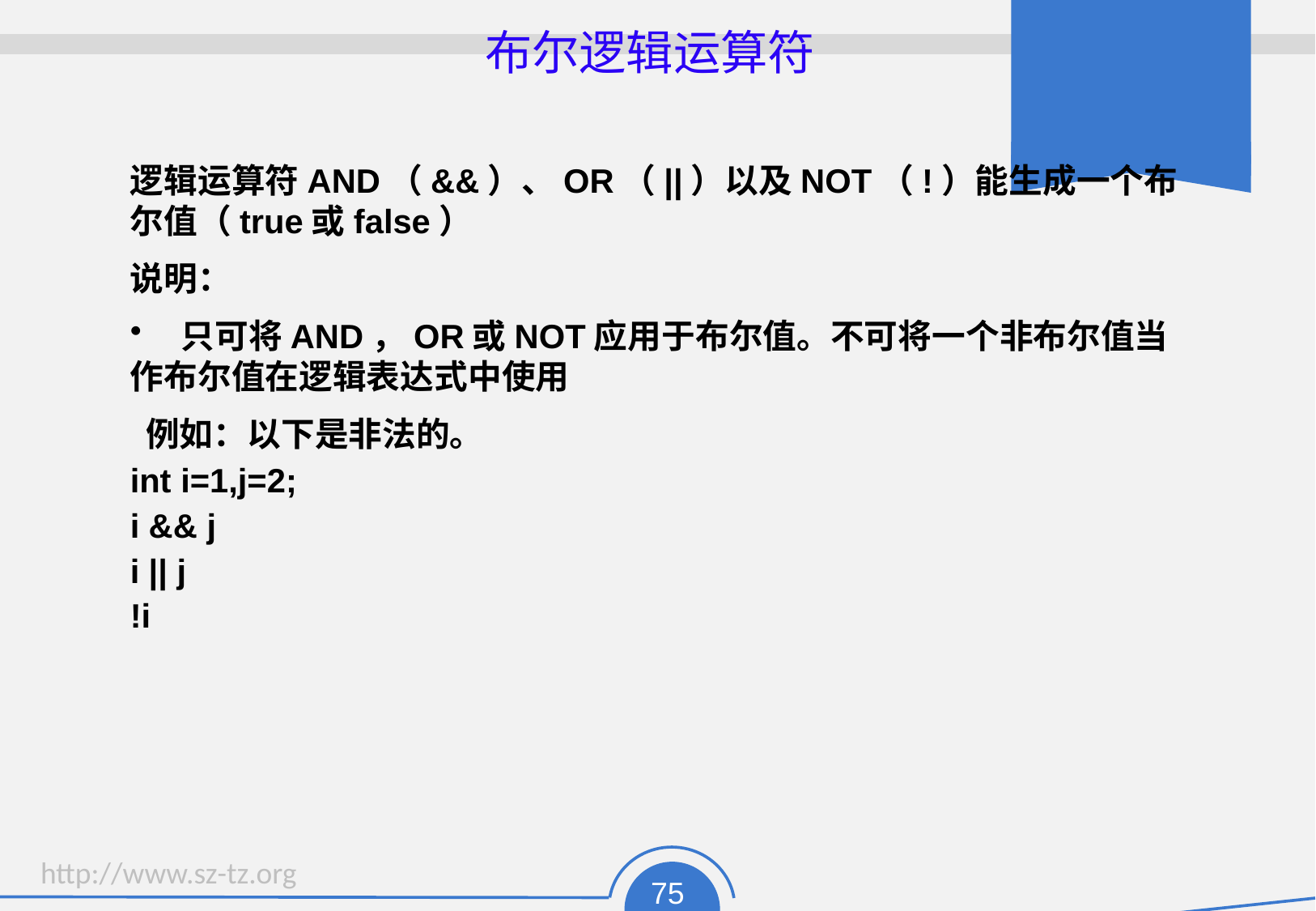

# 布尔逻辑运算符
逻辑运算符AND（&&）、OR（||）以及NOT（!）能生成一个布尔值（true或false）
说明：
    只可将AND，OR或NOT应用于布尔值。不可将一个非布尔值当作布尔值在逻辑表达式中使用
 例如：以下是非法的。
int i=1,j=2;
i && j
i || j
!i